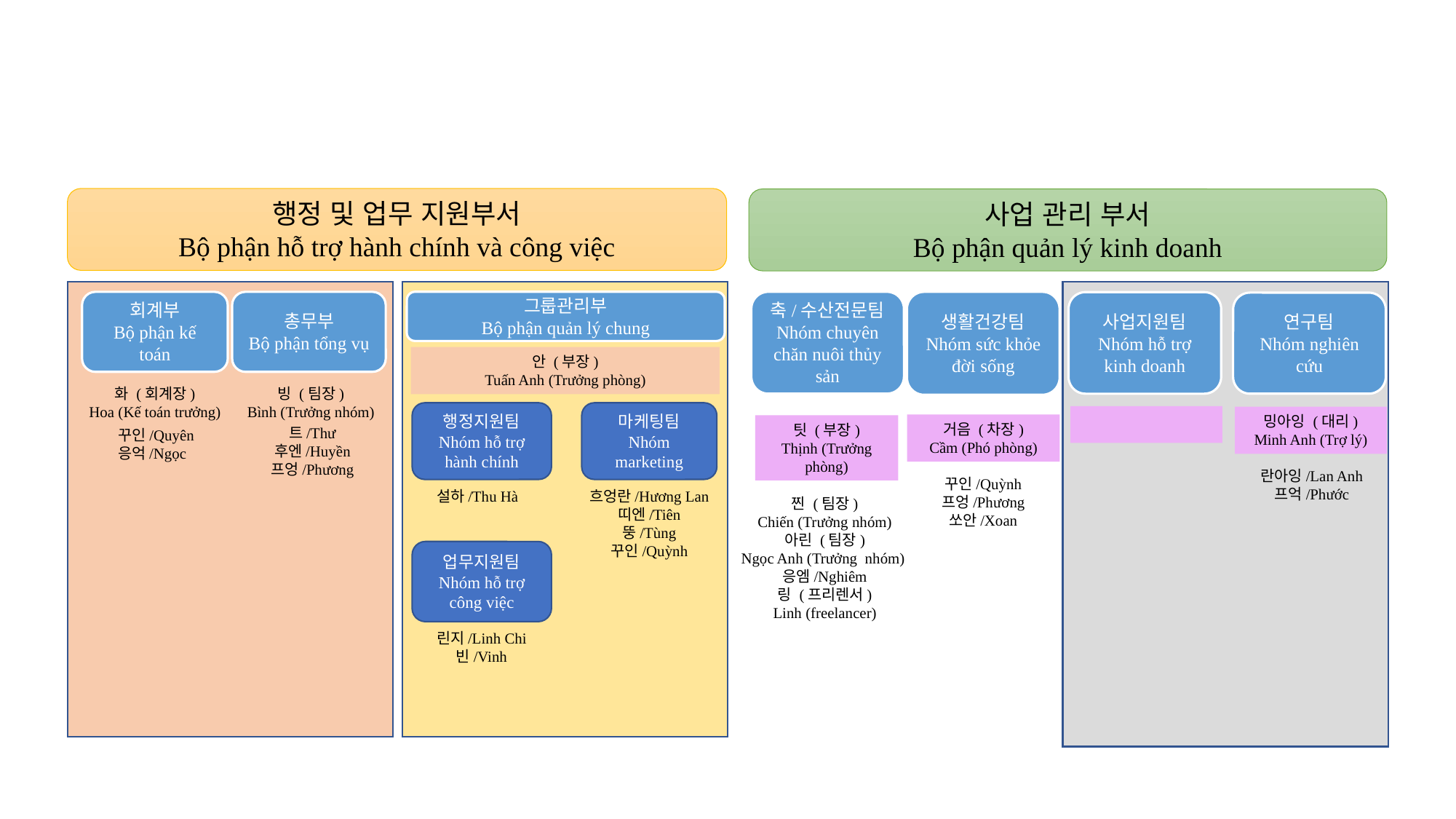

행정 및 업무 지원부서
Bộ phận hỗ trợ hành chính và công việc
사업 관리 부서
Bộ phận quản lý kinh doanh

회계부
Bộ phận kế toán
총무부
Bộ phận tổng vụ
그룹관리부
Bộ phận quản lý chung
축/수산전문팀
Nhóm chuyên chăn nuôi thủy sản
생활건강팀
Nhóm sức khỏe đời sống
사업지원팀
Nhóm hỗ trợ kinh doanh
연구팀
Nhóm nghiên cứu
안 (부장)
Tuấn Anh (Trưởng phòng)
화 (회계장)
Hoa (Kế toán trưởng)
빙 (팀장)
Bình (Trưởng nhóm)
행정지원팀
Nhóm hỗ trợ hành chính
마케팅팀
Nhóm marketing

밍아잉 (대리)
Minh Anh (Trợ lý)
거음 (차장)
Cầm (Phó phòng)
팃 (부장)
Thịnh (Trưởng phòng)
트/Thư
후엔/Huyền
프엉/Phương
꾸인/Quyên
응억/Ngọc
란아잉/Lan Anh
프억/Phước
꾸인/Quỳnh
프엉/Phương
쏘안/Xoan
설하/Thu Hà
흐엉란/Hương Lan
띠엔/Tiên
뚱/Tùng
꾸인/Quỳnh
찐 (팀장)
Chiến (Trưởng nhóm)
아린 (팀장)
Ngọc Anh (Trưởng  nhóm)
응엠/Nghiêm
링 (프리렌서)
Linh (freelancer)
업무지원팀
Nhóm hỗ trợ công việc
린지/Linh Chi
빈/Vinh